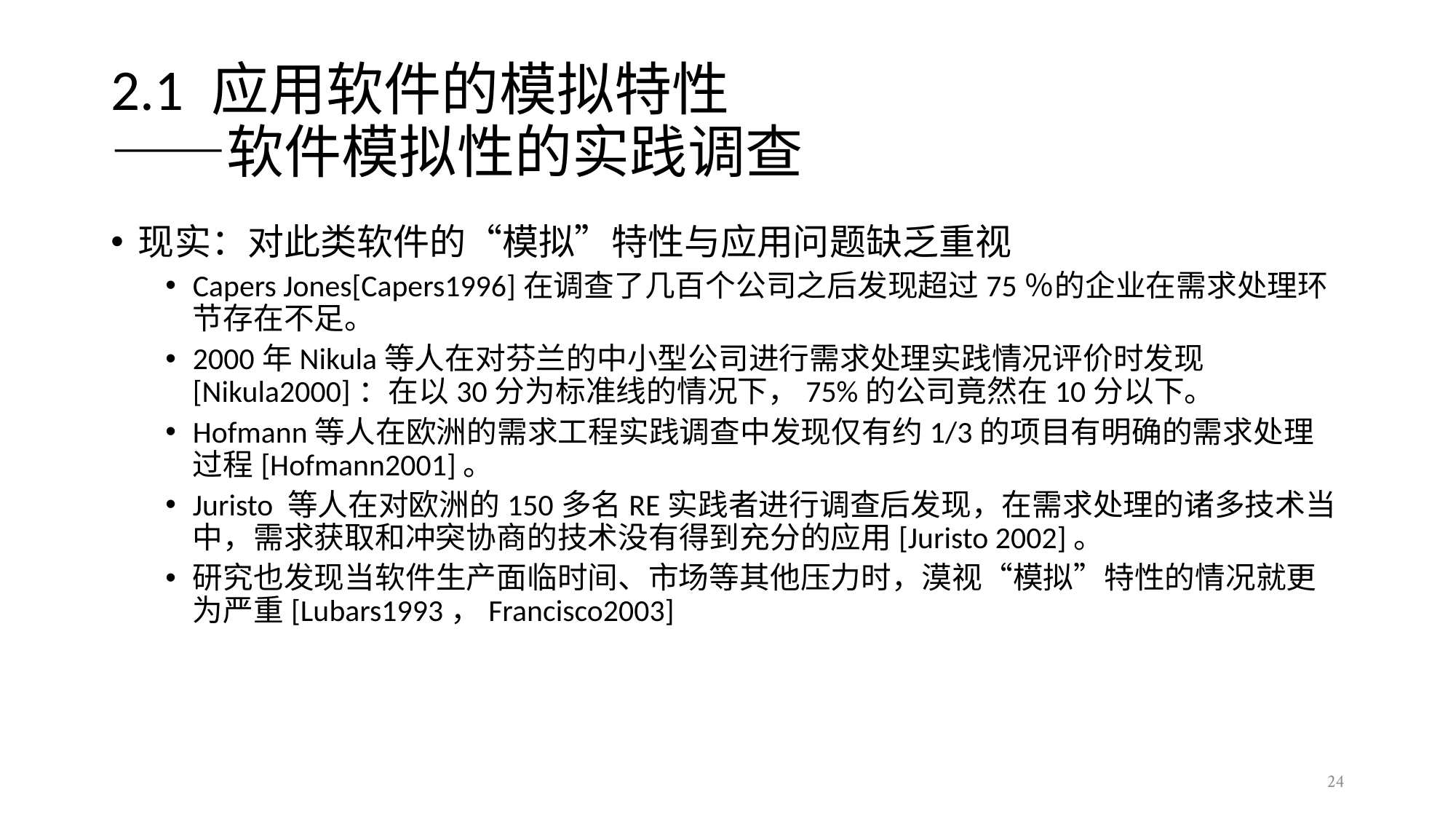

# 2.1 应用软件的模拟特性 ——软件模拟性的实践调查
现实：对此类软件的“模拟”特性与应用问题缺乏重视
Capers Jones[Capers1996]在调查了几百个公司之后发现超过75％的企业在需求处理环节存在不足。
2000年Nikula等人在对芬兰的中小型公司进行需求处理实践情况评价时发现[Nikula2000]：在以30分为标准线的情况下，75%的公司竟然在10分以下。
Hofmann等人在欧洲的需求工程实践调查中发现仅有约1/3的项目有明确的需求处理过程[Hofmann2001]。
Juristo 等人在对欧洲的150多名RE实践者进行调查后发现，在需求处理的诸多技术当中，需求获取和冲突协商的技术没有得到充分的应用[Juristo 2002]。
研究也发现当软件生产面临时间、市场等其他压力时，漠视“模拟”特性的情况就更为严重[Lubars1993，Francisco2003]
24